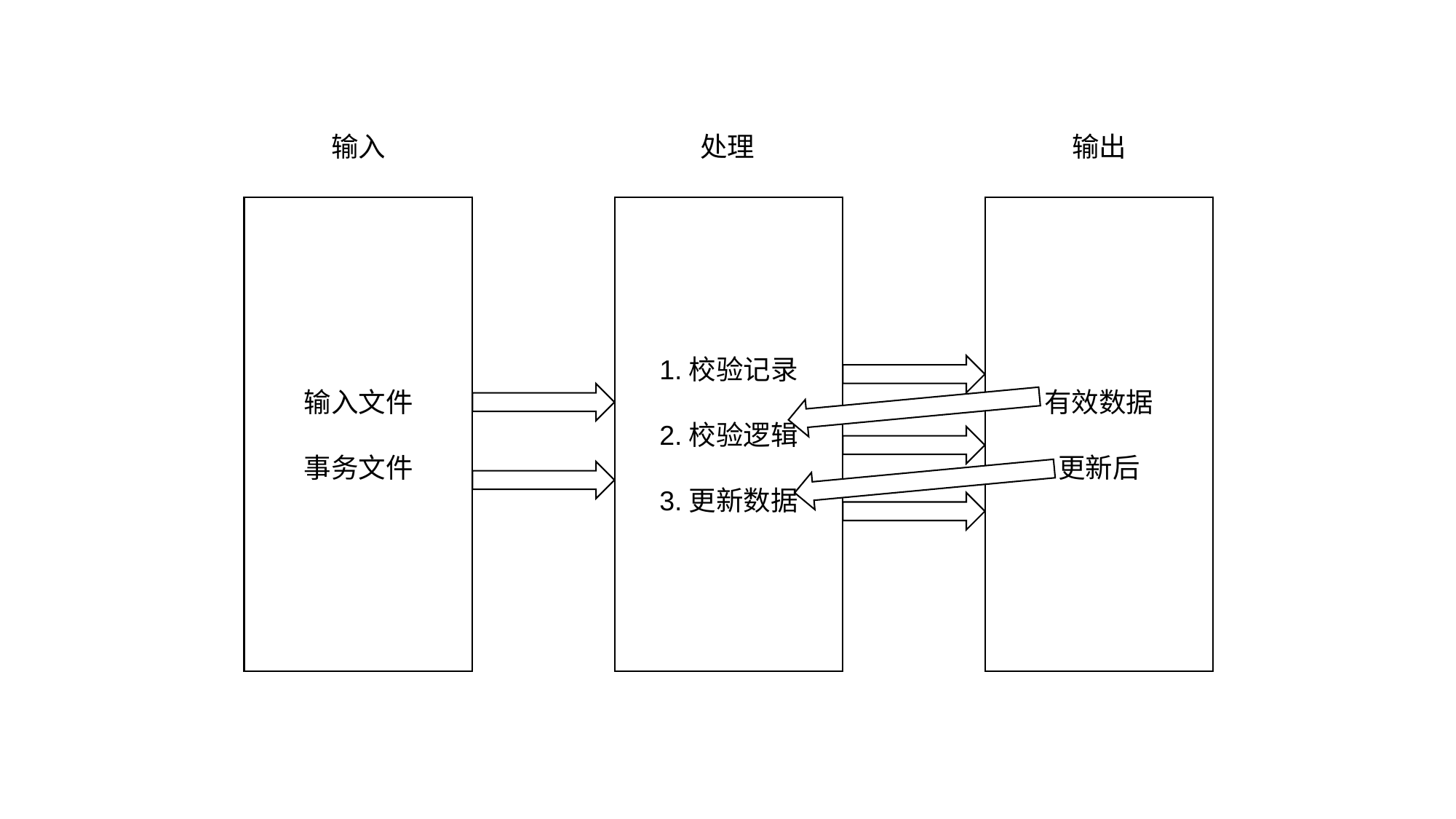

输入
处理
输出
输入文件

事务文件
1.校验记录

2.校验逻辑

3.更新数据
有效数据

更新后